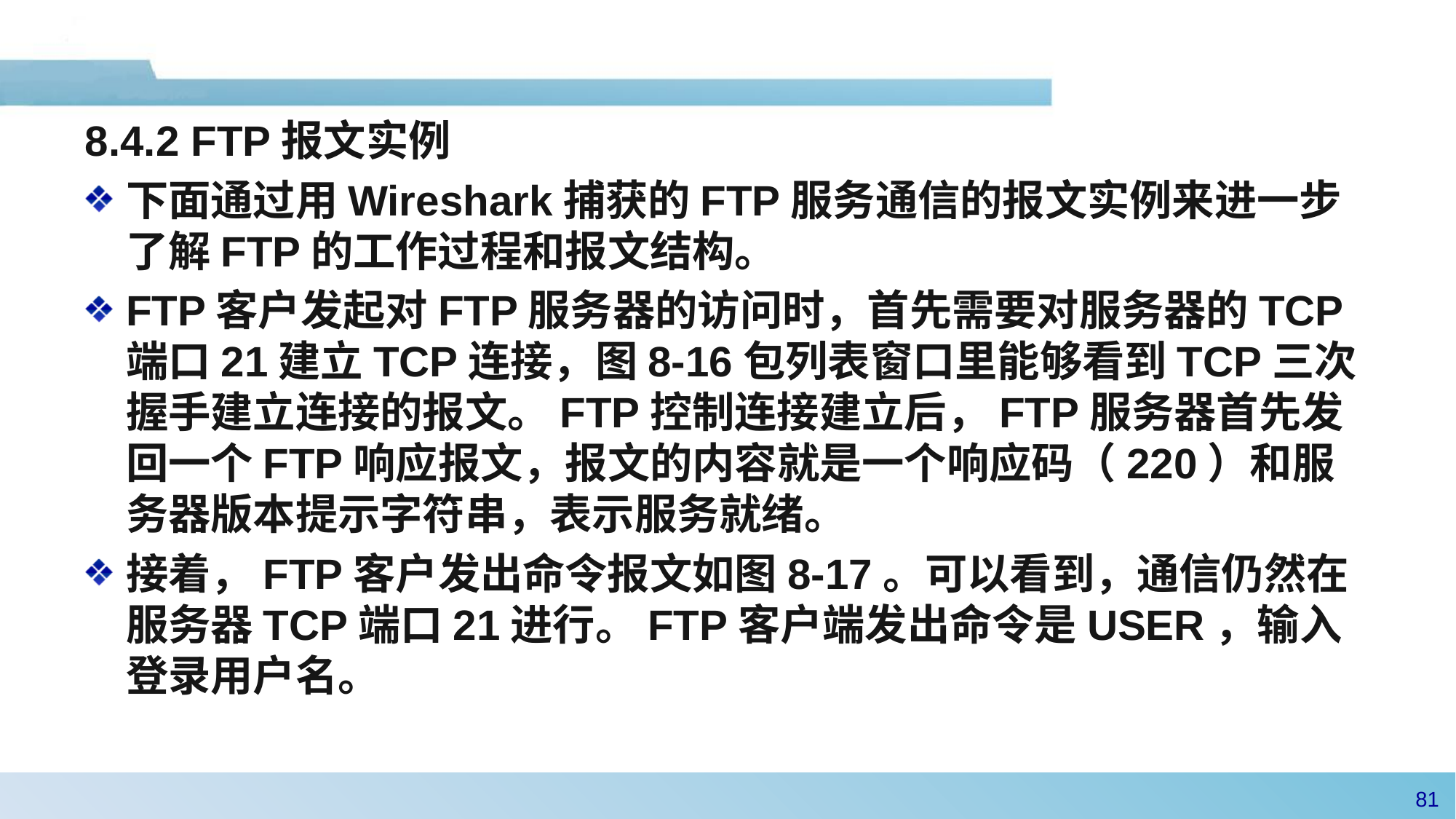

#
8.4.2 FTP报文实例
下面通过用Wireshark捕获的FTP服务通信的报文实例来进一步了解FTP的工作过程和报文结构。
FTP客户发起对FTP服务器的访问时，首先需要对服务器的TCP端口21建立TCP连接，图8-16包列表窗口里能够看到TCP三次握手建立连接的报文。FTP控制连接建立后，FTP服务器首先发回一个FTP响应报文，报文的内容就是一个响应码（220）和服务器版本提示字符串，表示服务就绪。
接着，FTP客户发出命令报文如图8-17。可以看到，通信仍然在服务器TCP端口21进行。FTP客户端发出命令是USER，输入登录用户名。
81